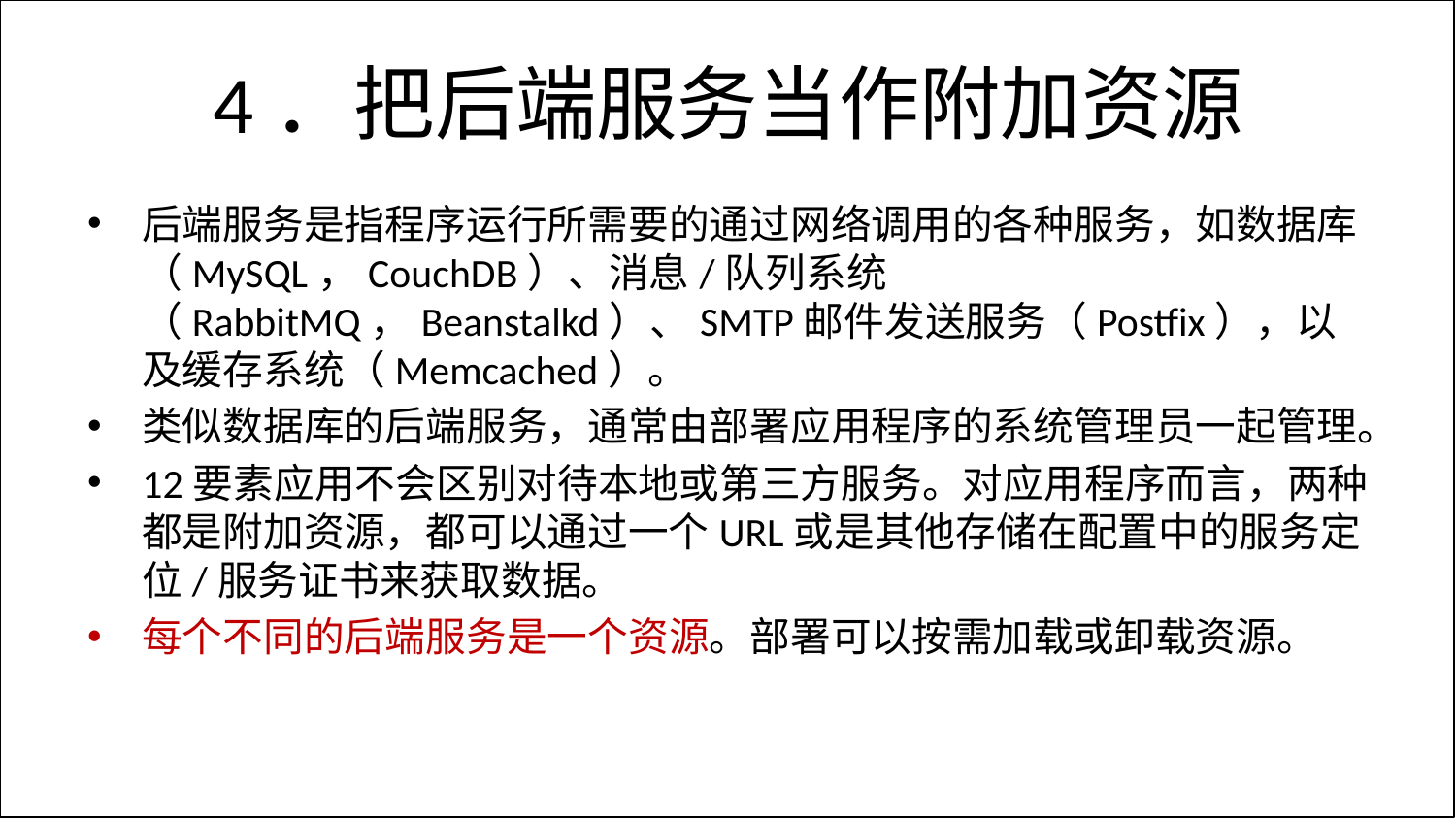

# 4．把后端服务当作附加资源
后端服务是指程序运行所需要的通过网络调用的各种服务，如数据库（MySQL，CouchDB）、消息/队列系统（RabbitMQ，Beanstalkd）、SMTP邮件发送服务（Postfix），以及缓存系统（Memcached）。
类似数据库的后端服务，通常由部署应用程序的系统管理员一起管理。
12要素应用不会区别对待本地或第三方服务。对应用程序而言，两种都是附加资源，都可以通过一个URL或是其他存储在配置中的服务定位/服务证书来获取数据。
每个不同的后端服务是一个资源。部署可以按需加载或卸载资源。